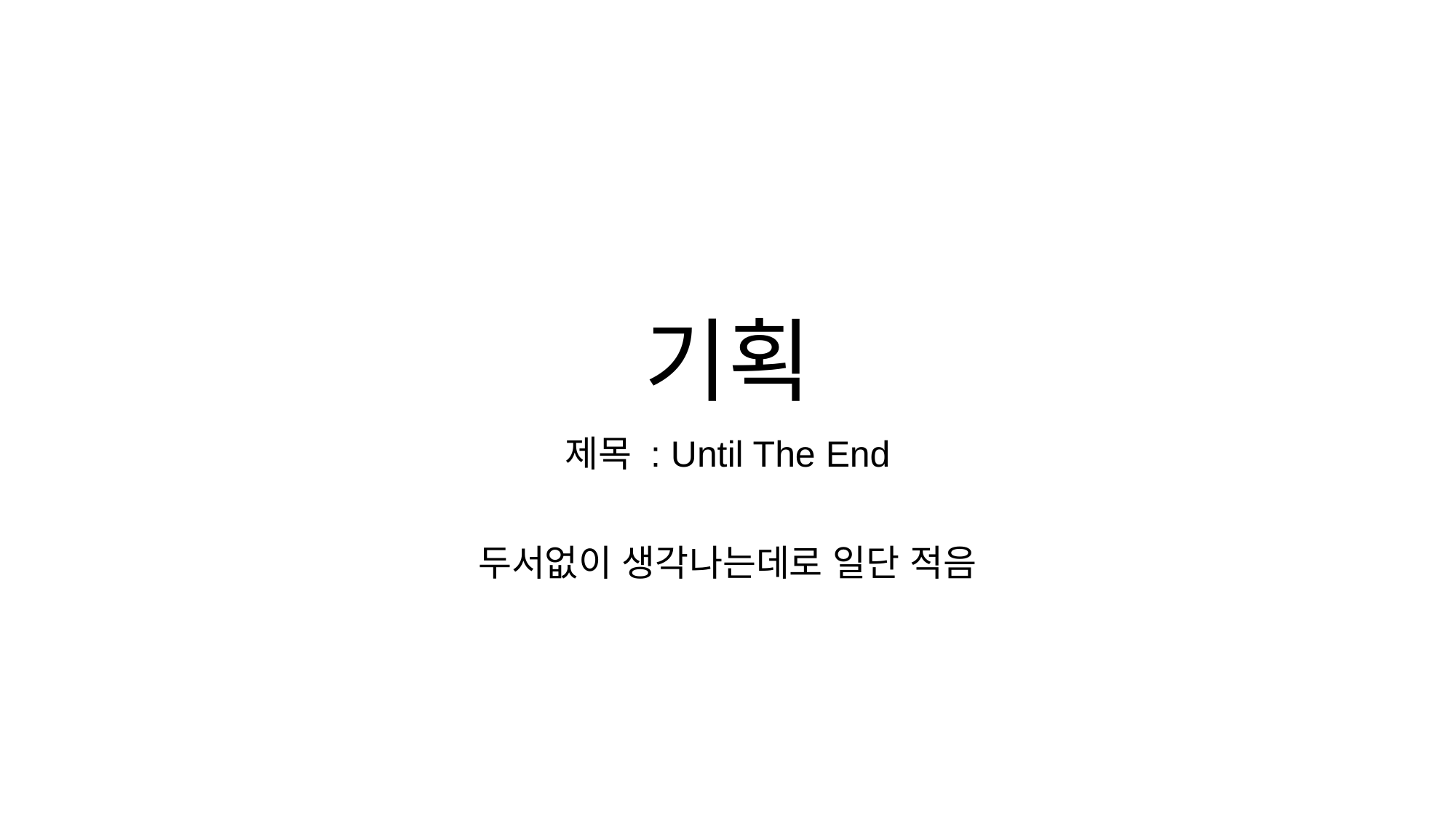

# 기획
제목 : Until The End

두서없이 생각나는데로 일단 적음